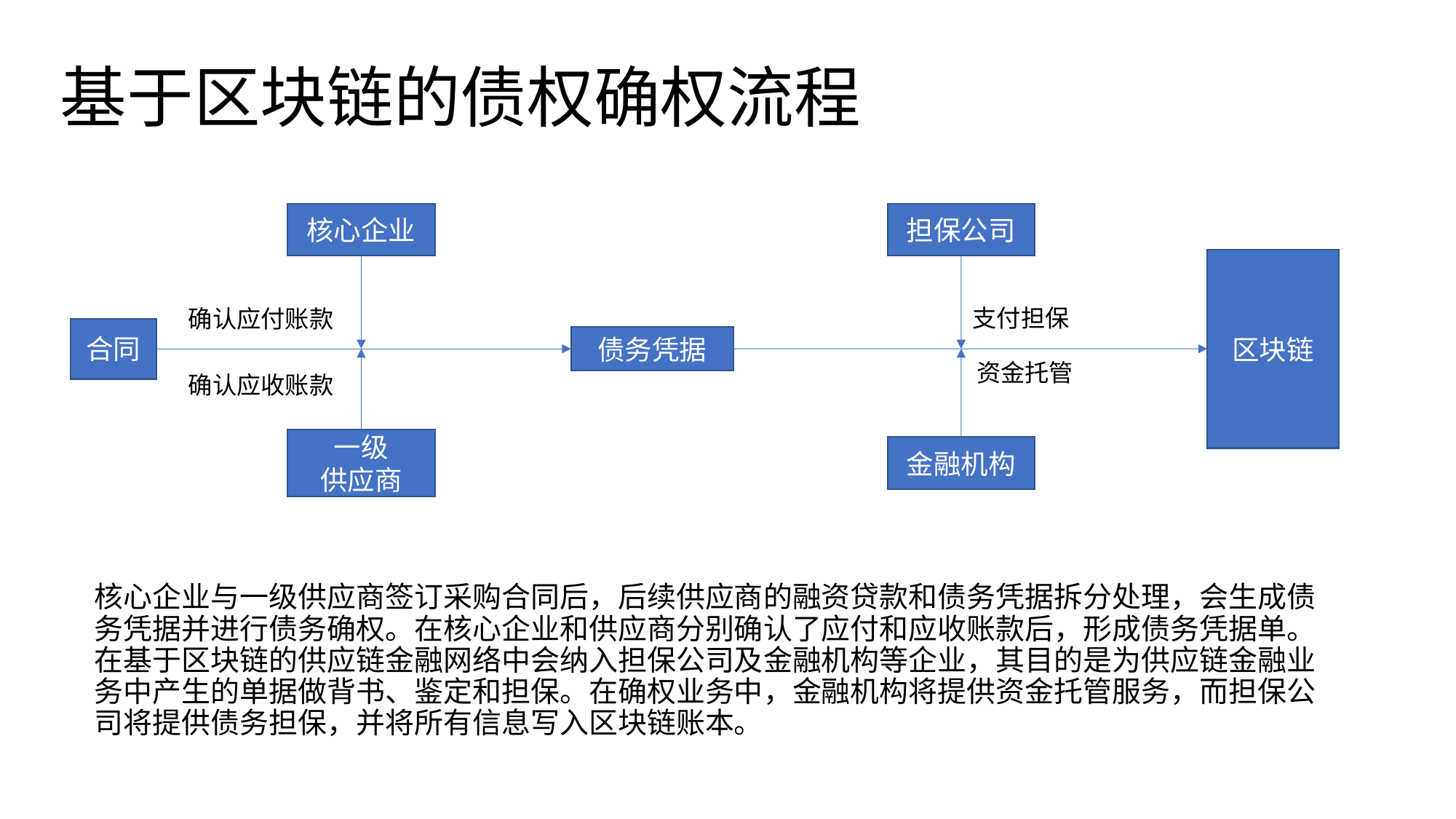

# 基于区块链的债权确权流程
核心企业
担保公司
区块链
支付担保
确认应付账款
合同
债务凭据
资金托管
确认应收账款
一级
供应商
金融机构
核心企业与一级供应商签订采购合同后，后续供应商的融资贷款和债务凭据拆分处理，会生成债务凭据并进行债务确权。在核心企业和供应商分别确认了应付和应收账款后，形成债务凭据单。在基于区块链的供应链金融网络中会纳入担保公司及金融机构等企业，其目的是为供应链金融业务中产生的单据做背书、鉴定和担保。在确权业务中，金融机构将提供资金托管服务，而担保公司将提供债务担保，并将所有信息写入区块链账本。